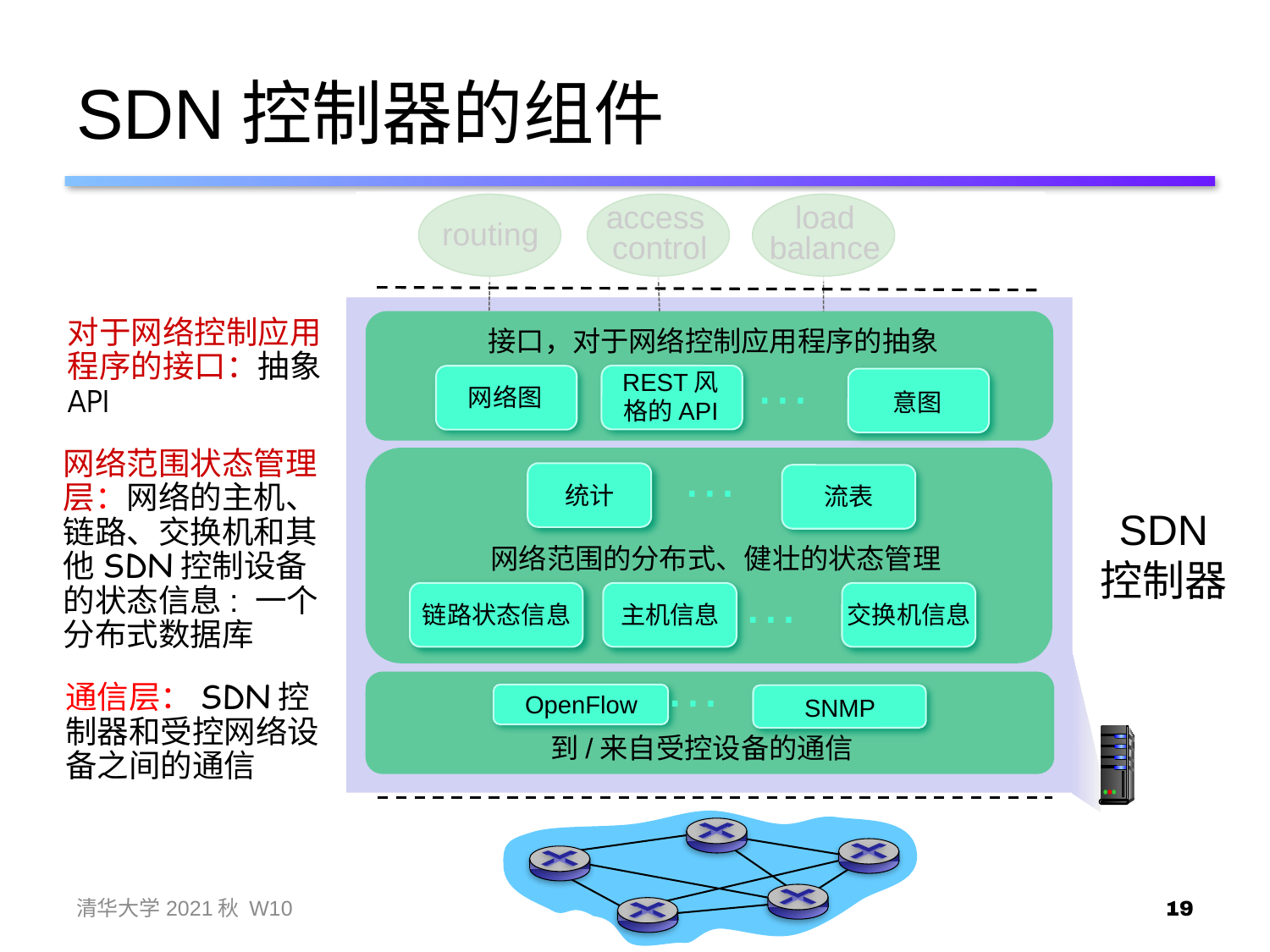

# SDN控制器的组件

routing

access
control

load
balance

对于网络控制应用程序的接口：抽象API

接口，对于网络控制应用程序的抽象
…
REST风格的API

网络图

意图
…
网络范围状态管理层：网络的主机、链路、交换机和其他SDN控制设备的状态信息: 一个分布式数据库

统计

流表
SDN
控制器
网络范围的分布式、健壮的状态管理
…

链路状态信息

主机信息

交换机信息
…

通信层：SDN控制器和受控网络设备之间的通信
OpenFlow

SNMP

到/来自受控设备的通信

清华大学2021秋 W10
19